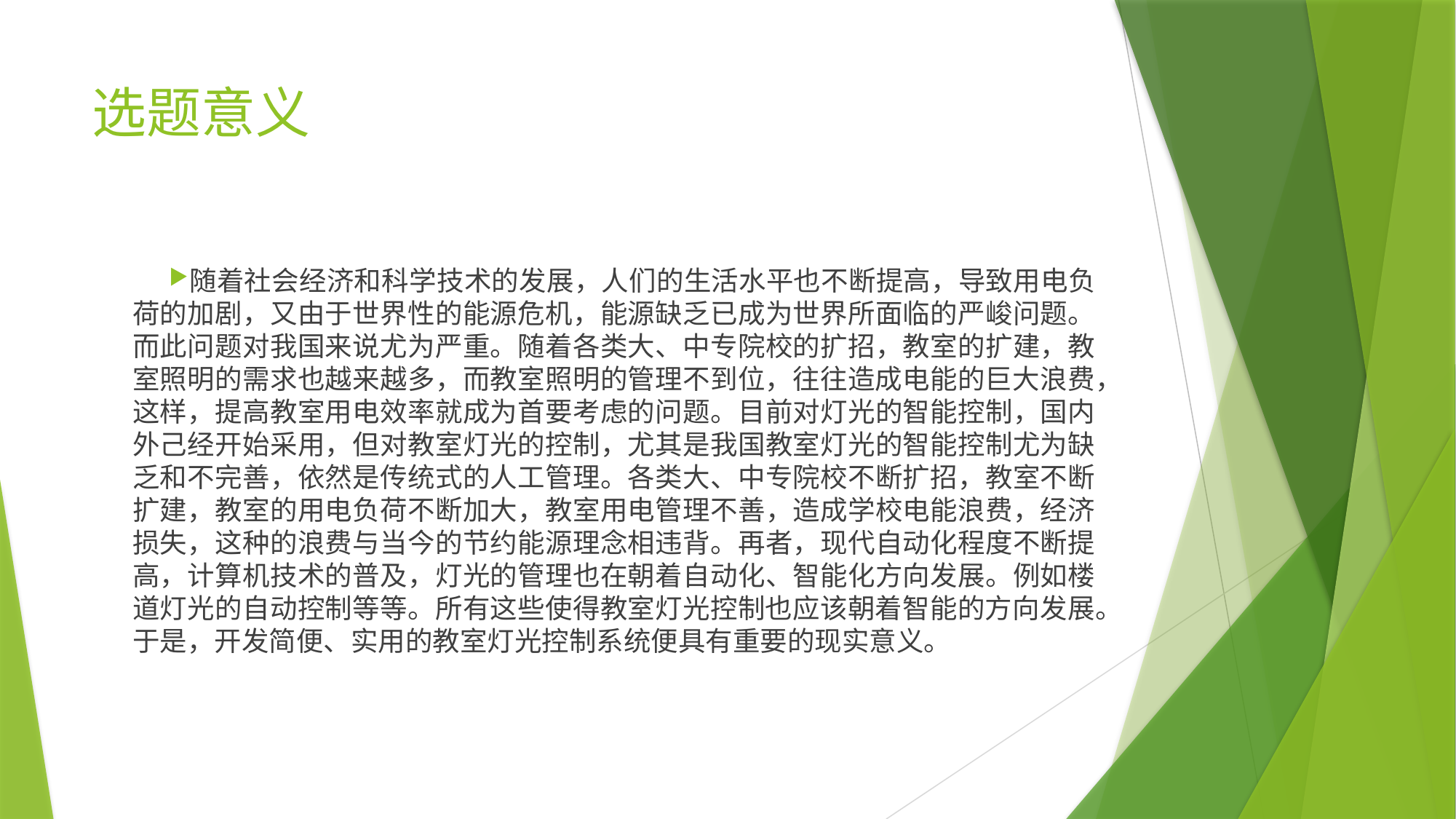

# 选题意义
随着社会经济和科学技术的发展，人们的生活水平也不断提高，导致用电负荷的加剧，又由于世界性的能源危机，能源缺乏已成为世界所面临的严峻问题。而此问题对我国来说尤为严重。随着各类大、中专院校的扩招，教室的扩建，教室照明的需求也越来越多，而教室照明的管理不到位，往往造成电能的巨大浪费，这样，提高教室用电效率就成为首要考虑的问题。目前对灯光的智能控制，国内外己经开始采用，但对教室灯光的控制，尤其是我国教室灯光的智能控制尤为缺乏和不完善，依然是传统式的人工管理。各类大、中专院校不断扩招，教室不断扩建，教室的用电负荷不断加大，教室用电管理不善，造成学校电能浪费，经济损失，这种的浪费与当今的节约能源理念相违背。再者，现代自动化程度不断提高，计算机技术的普及，灯光的管理也在朝着自动化、智能化方向发展。例如楼道灯光的自动控制等等。所有这些使得教室灯光控制也应该朝着智能的方向发展。于是，开发简便、实用的教室灯光控制系统便具有重要的现实意义。